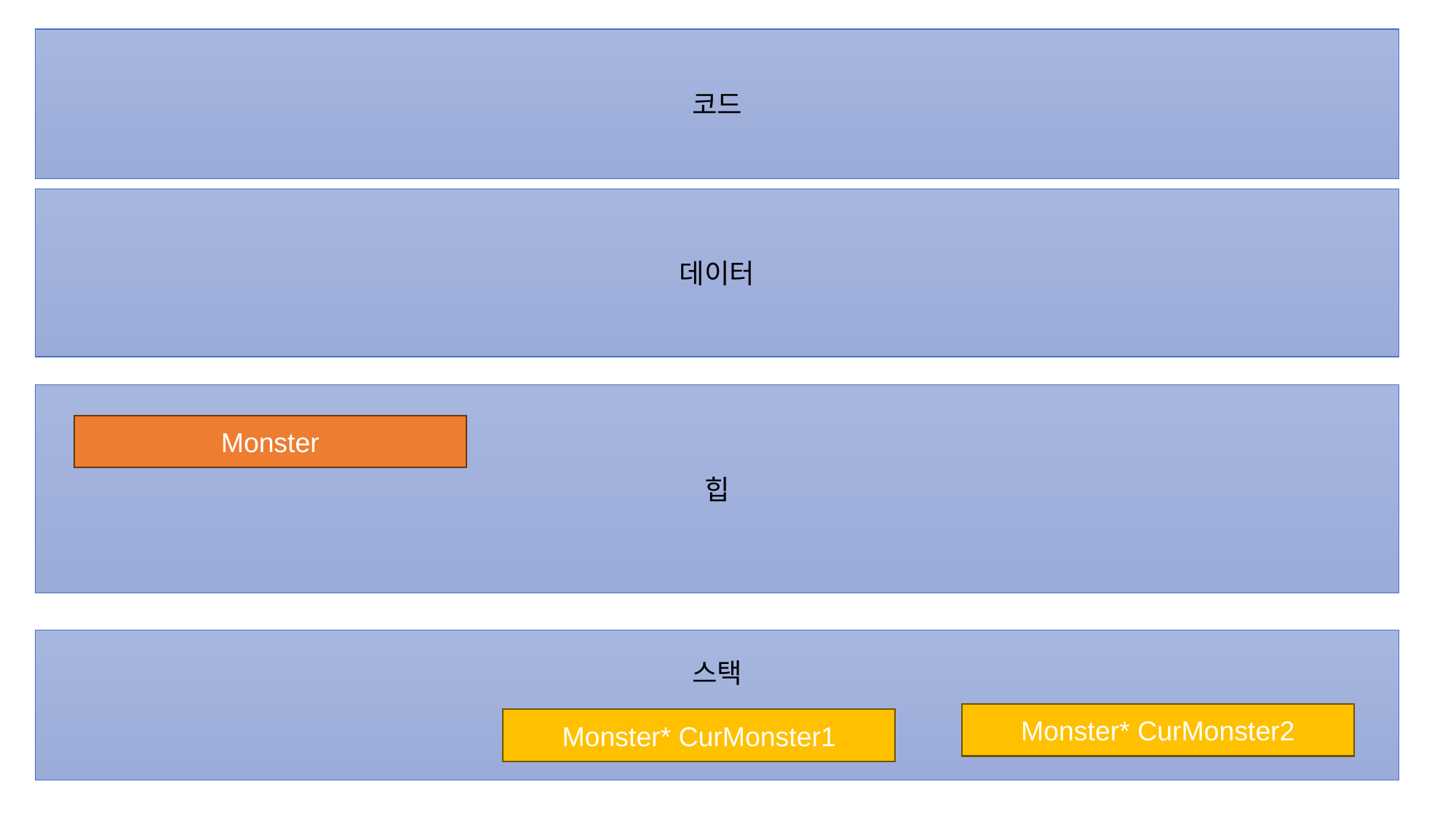

코드
데이터
힙
Monster
스택

Monster* CurMonster2
Monster* CurMonster1